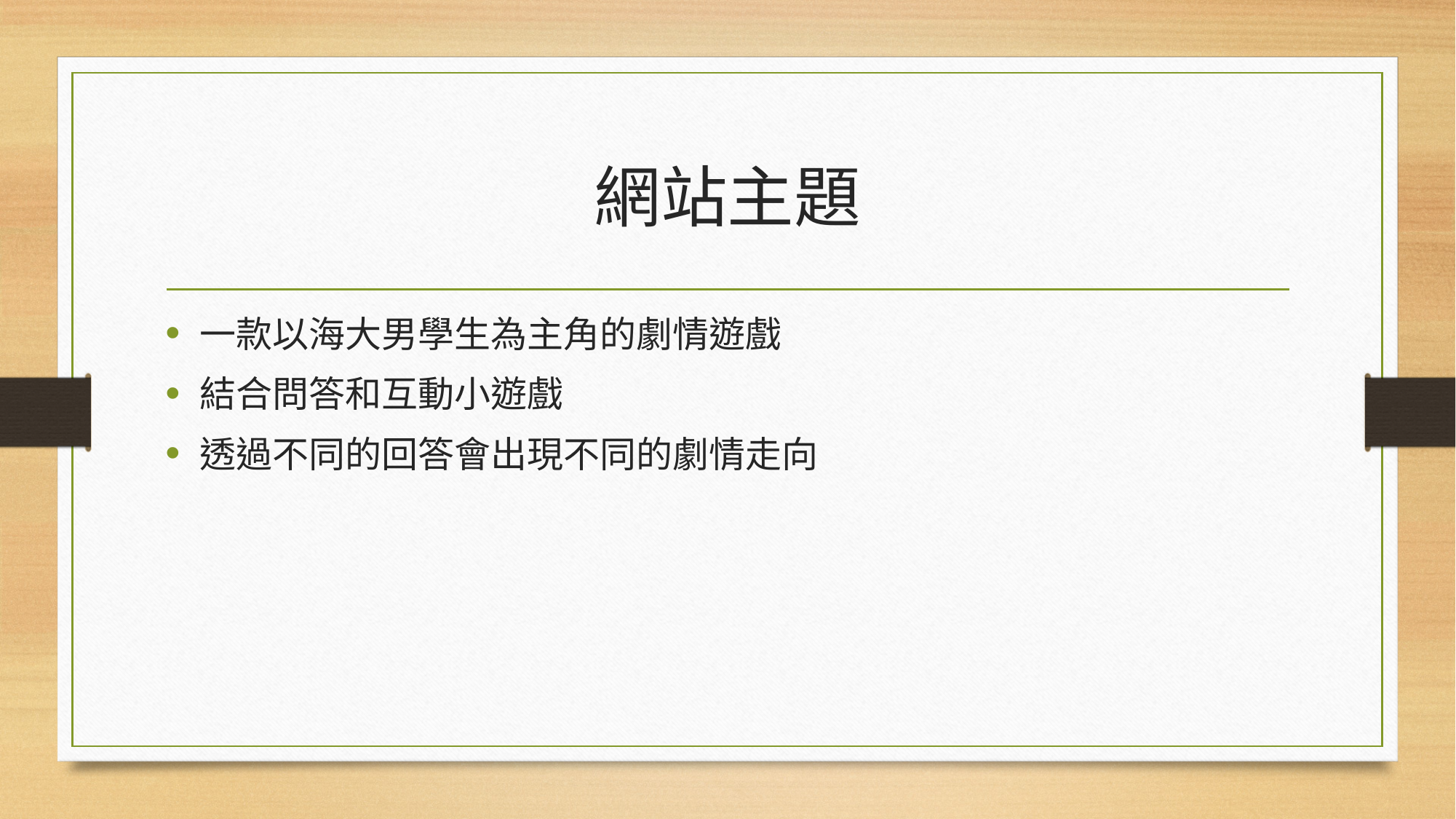

# 網站主題
一款以海大男學生為主角的劇情遊戲
結合問答和互動小遊戲
透過不同的回答會出現不同的劇情走向